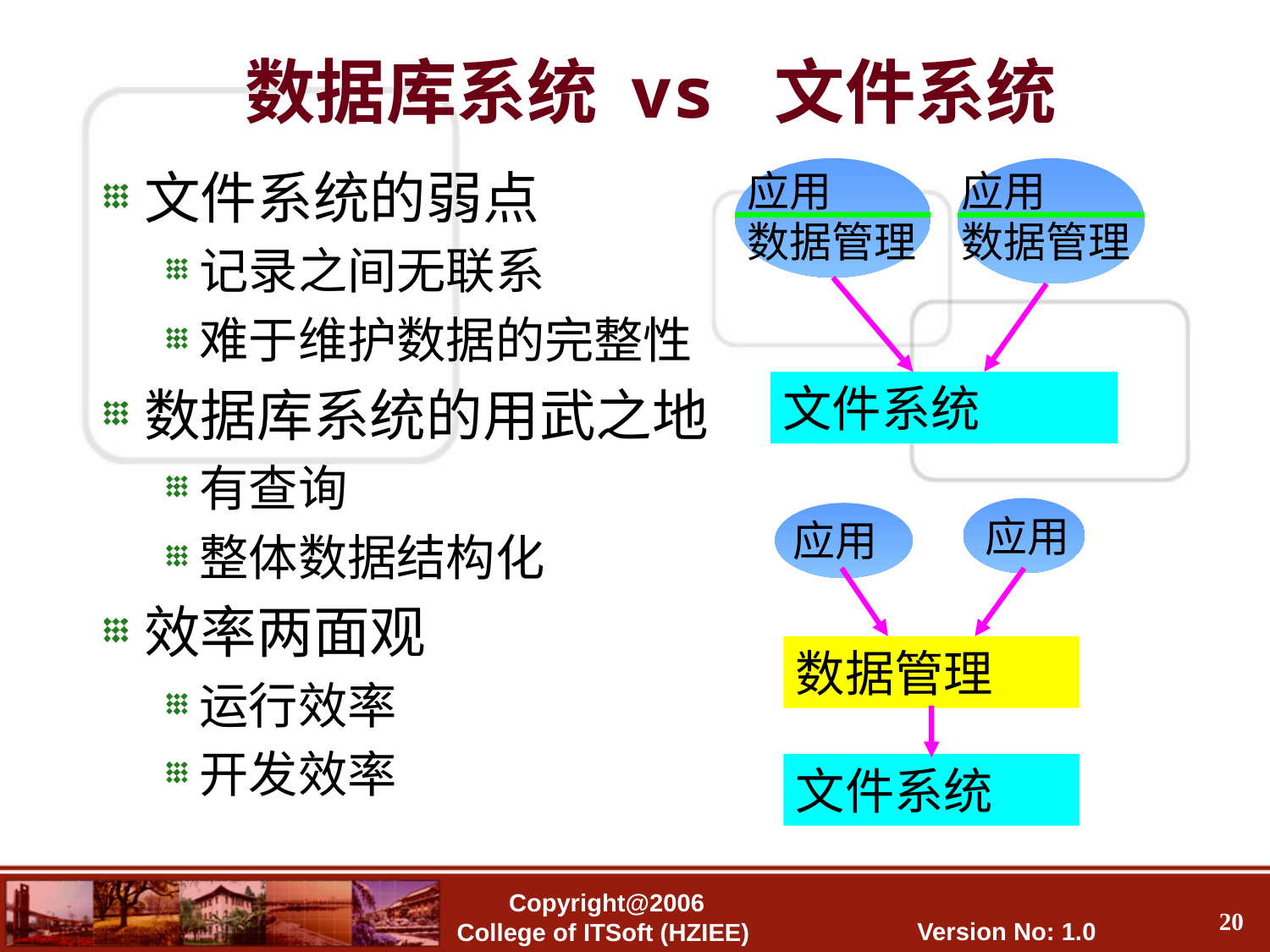

# 数据库系统 vs 文件系统
文件系统的弱点
记录之间无联系
难于维护数据的完整性
数据库系统的用武之地
有查询
整体数据结构化
效率两面观
运行效率
开发效率

应用
数据管理
应用
数据管理

文件系统

应用
应用

数据管理

文件系统